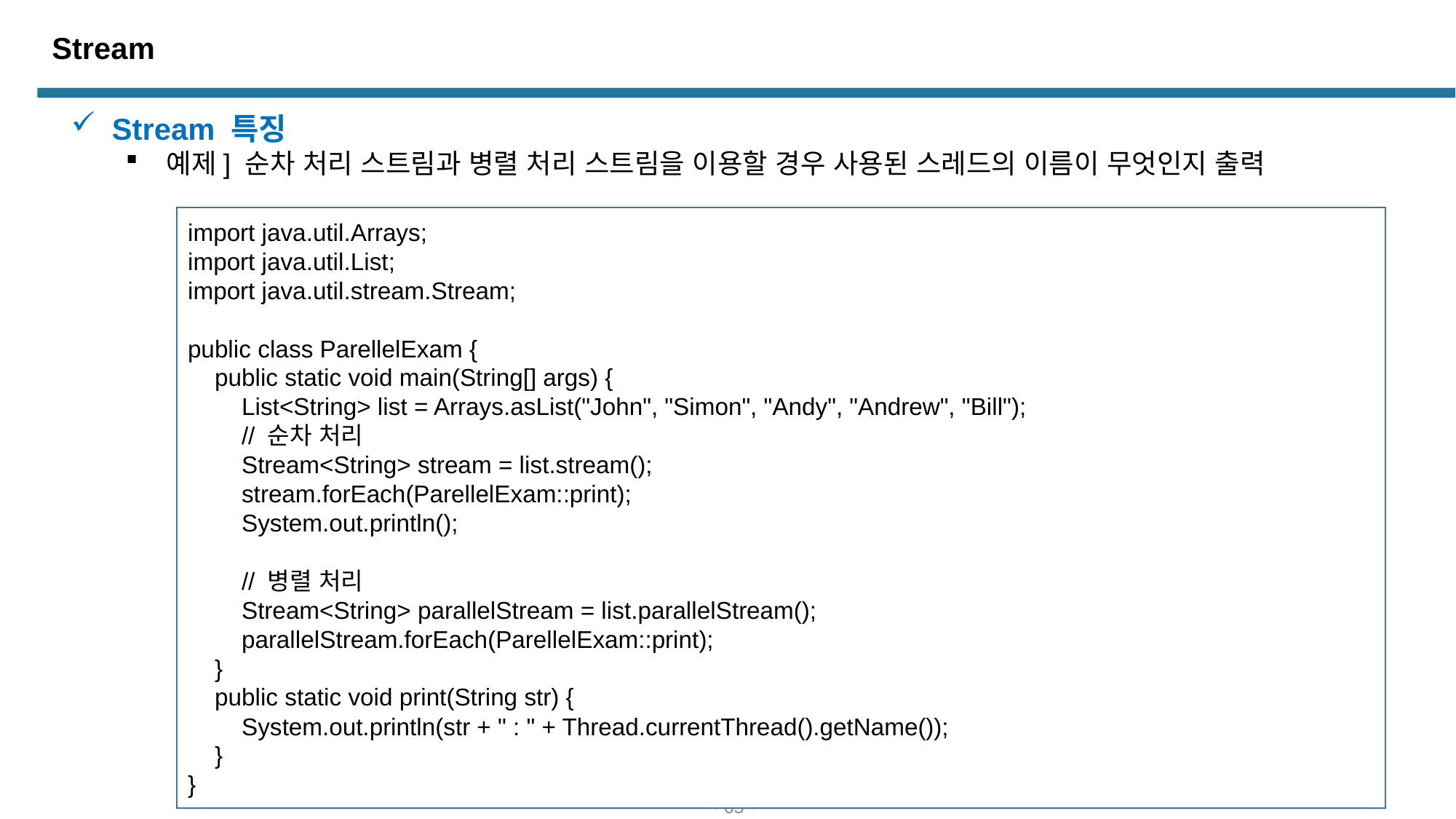

# Stream
Stream 특징
예제] 순차 처리 스트림과 병렬 처리 스트림을 이용할 경우 사용된 스레드의 이름이 무엇인지 출력
import java.util.Arrays;
import java.util.List;
import java.util.stream.Stream;

public class ParellelExam {
    public static void main(String[] args) {
        List<String> list = Arrays.asList("John", "Simon", "Andy", "Andrew", "Bill");
        // 순차 처리
        Stream<String> stream = list.stream();
        stream.forEach(ParellelExam::print);
        System.out.println();

        // 병렬 처리
        Stream<String> parallelStream = list.parallelStream();
        parallelStream.forEach(ParellelExam::print);
    }
    public static void print(String str) {
        System.out.println(str + " : " + Thread.currentThread().getName());
    }
}
- 65 -